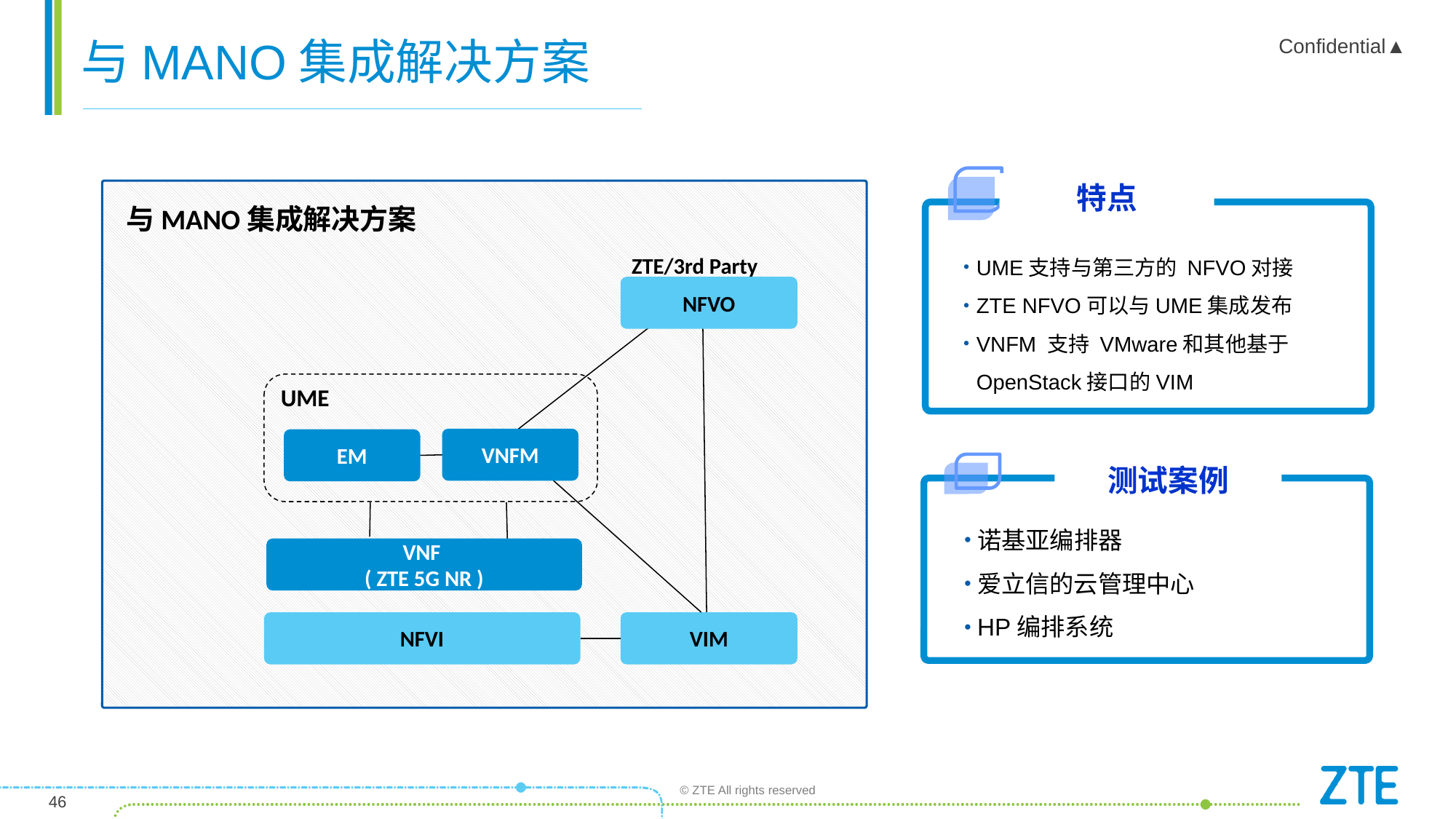

# 与MANO集成解决方案

特点
UME支持与第三方的 NFVO对接
ZTE NFVO可以与UME集成发布
VNFM 支持 VMware和其他基于OpenStack接口的VIM

与MANO集成解决方案

ZTE/3rd Party
NFVO

UME
VNFM
EM

测试案例

诺基亚编排器
爱立信的云管理中心
HP编排系统
VNF
( ZTE 5G NR )
NFVI
VIM